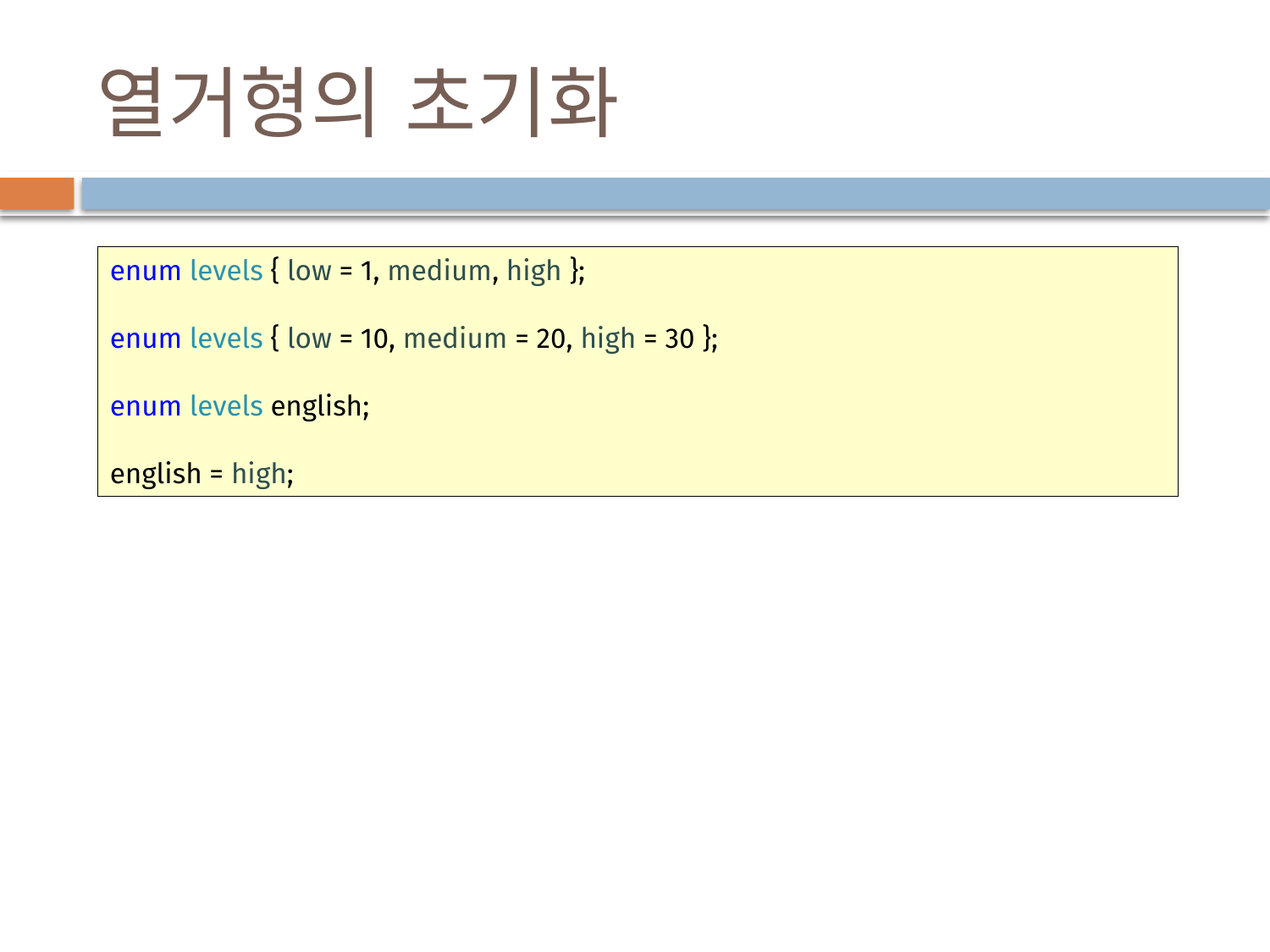

# 열거형의 초기화
enum levels { low = 1, medium, high };

enum levels { low = 10, medium = 20, high = 30 };

enum levels english;

english = high;